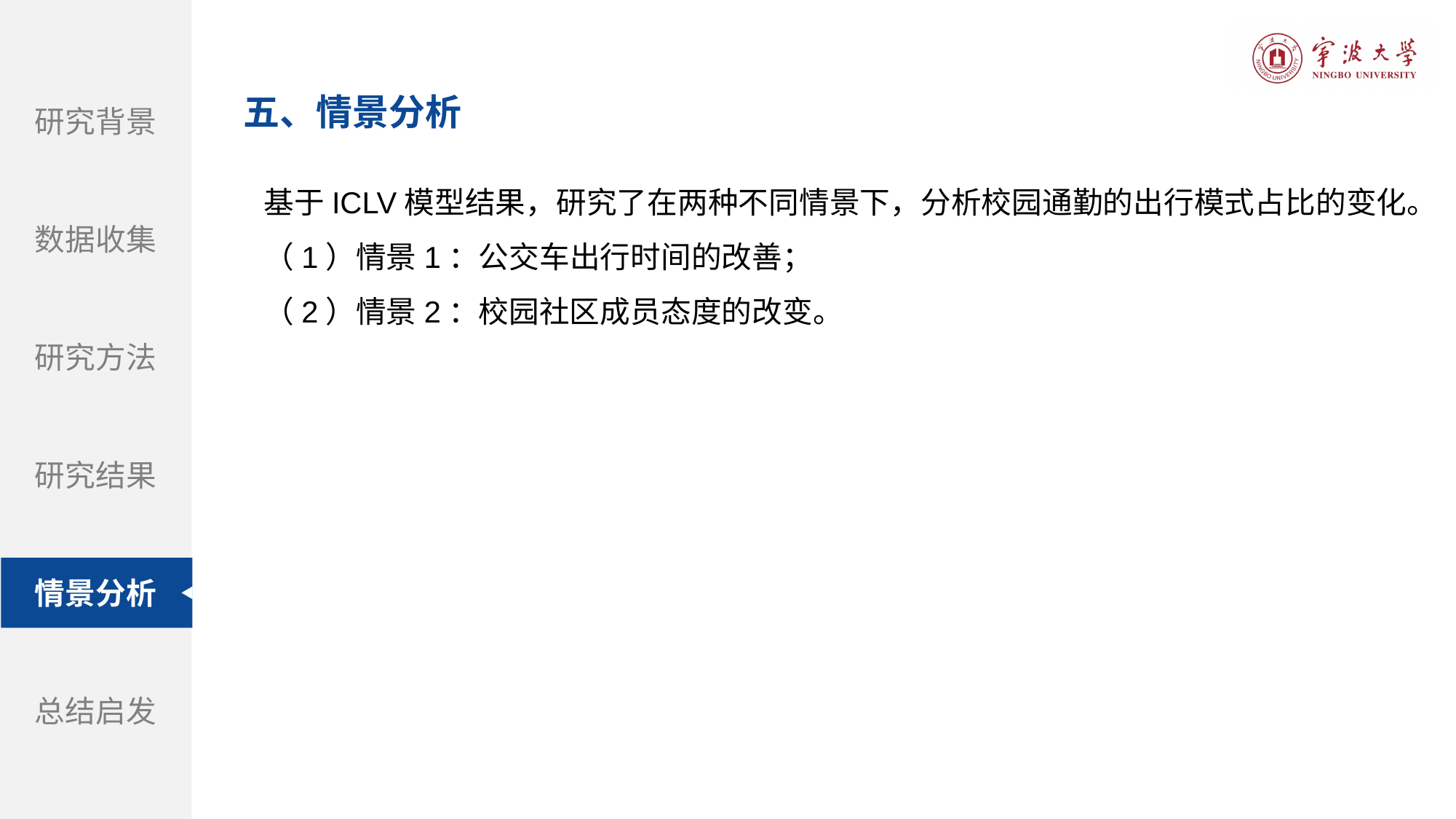

五、情景分析
研究背景
基于ICLV模型结果，研究了在两种不同情景下，分析校园通勤的出行模式占比的变化。
（1）情景1：公交车出行时间的改善；
（2）情景2：校园社区成员态度的改变。
题目：自动驾驶汽车和街道设计：使用虚拟现实实验探索中央分隔带在提高行人过街安全性方面的作用
数据收集
研究方法
研究结果
期刊：Accident Analysis and Prevention

情景分析
总结启发